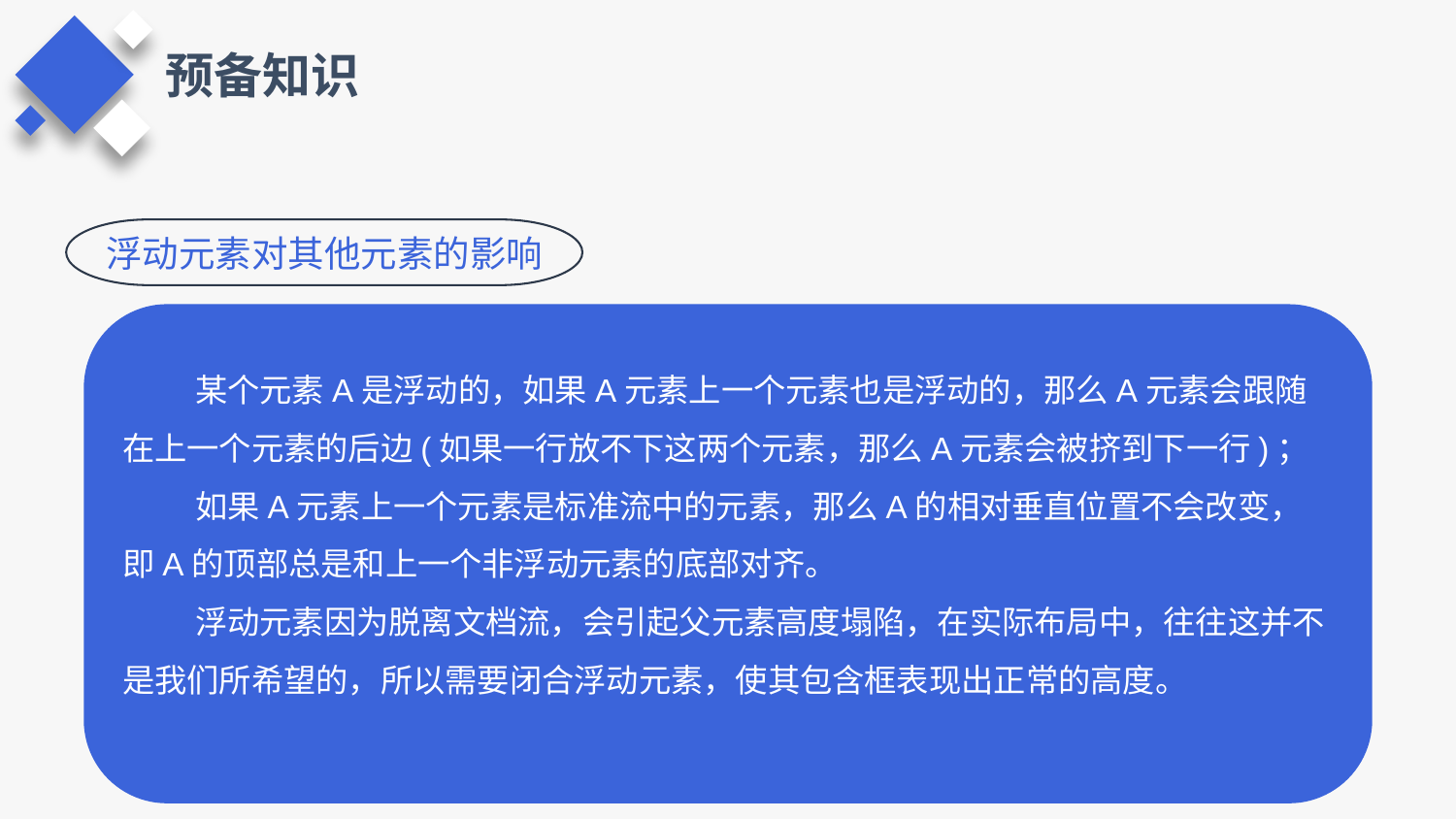

预备知识

浮动元素对其他元素的影响
某个元素A是浮动的，如果A元素上一个元素也是浮动的，那么A元素会跟随在上一个元素的后边(如果一行放不下这两个元素，那么A元素会被挤到下一行)；
如果A元素上一个元素是标准流中的元素，那么A的相对垂直位置不会改变，即A的顶部总是和上一个非浮动元素的底部对齐。
浮动元素因为脱离文档流，会引起父元素高度塌陷，在实际布局中，往往这并不是我们所希望的，所以需要闭合浮动元素，使其包含框表现出正常的高度。